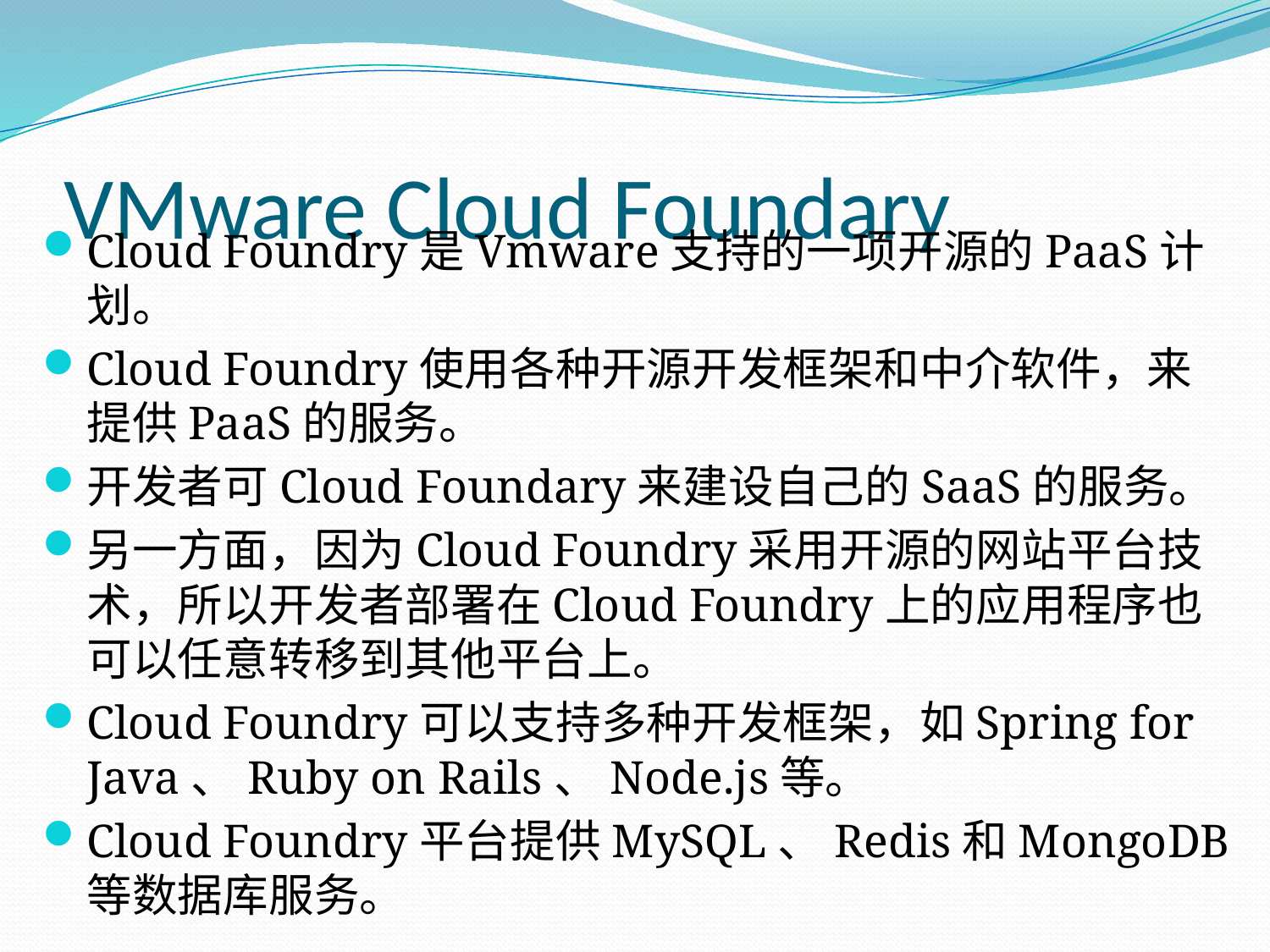

# VMware Cloud Foundary
Cloud Foundry是Vmware支持的一项开源的PaaS计划。
Cloud Foundry使用各种开源开发框架和中介软件，来提供PaaS的服务。
开发者可Cloud Foundary来建设自己的SaaS的服务。
另一方面，因为Cloud Foundry采用开源的网站平台技术，所以开发者部署在Cloud Foundry上的应用程序也可以任意转移到其他平台上。
Cloud Foundry可以支持多种开发框架，如Spring for Java、Ruby on Rails、Node.js等。
Cloud Foundry平台提供MySQL、Redis和MongoDB等数据库服务。